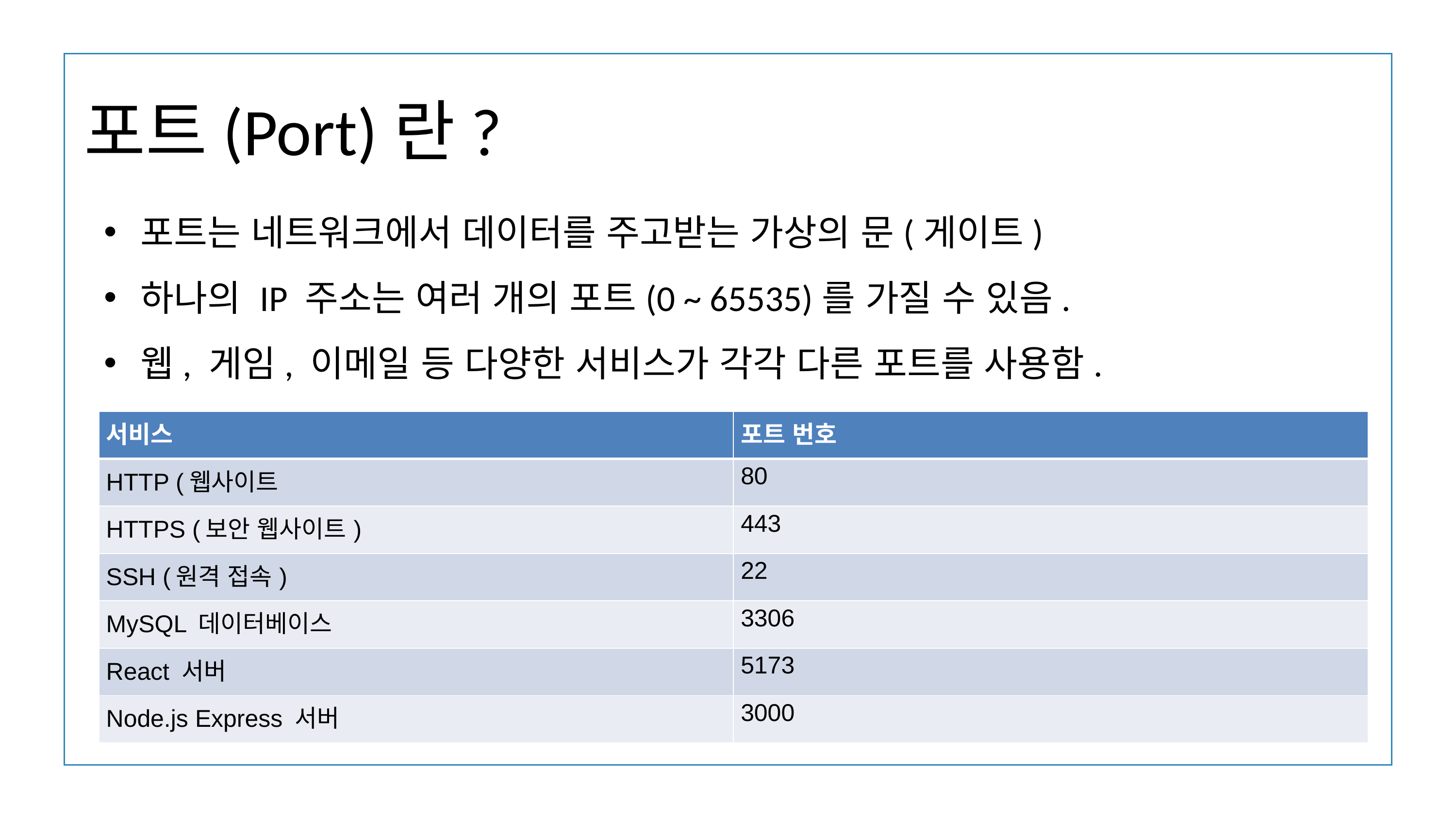

포트(Port)란?
포트는 네트워크에서 데이터를 주고받는 가상의 문(게이트)
하나의 IP 주소는 여러 개의 포트(0 ~ 65535)를 가질 수 있음.
웹, 게임, 이메일 등 다양한 서비스가 각각 다른 포트를 사용함.
| 서비스 | 포트 번호 |
| --- | --- |
| HTTP (웹사이트 | 80 |
| HTTPS (보안 웹사이트) | 443 |
| SSH (원격 접속) | 22 |
| MySQL 데이터베이스 | 3306 |
| React 서버 | 5173 |
| Node.js Express 서버 | 3000 |